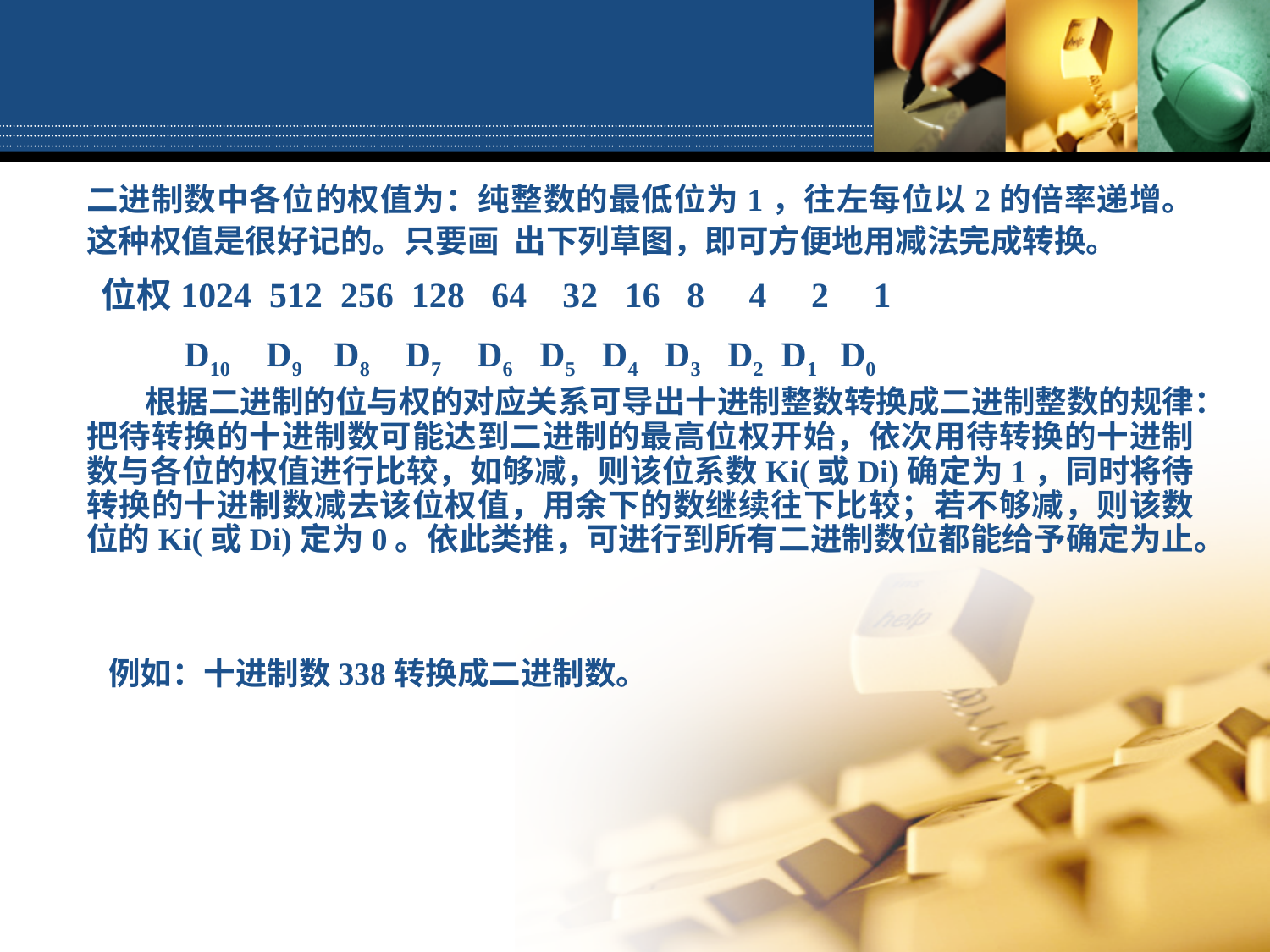

二进制数中各位的权值为：纯整数的最低位为1，往左每位以2的倍率递增。这种权值是很好记的。只要画­出下列草图，即可方便地用减法完成转换。
 位权1024  512  256  128   64    32   16   8     4     2     1
           D10    D9    D8    D7    D6   D5   D4   D3   D2  D1   D0
       根据二进制的位与权的对应关系可导出十进制整数转换成二进制整数的规律：把待转换的十进制数可能达到二进制的最高位权开始，依次用待转换的十进制数与各位的权值进行比较，如够减，则该位系数Ki(或Di)确定为1，同时将待转换的十进制数减去该位权值，用余下的数继续往下比较；若不够减，则该数位的Ki(或Di)定为0。依此类推，可进行到所有二进制数位都能给予确定为止。

  例如：十进制数338转换成二进制数。